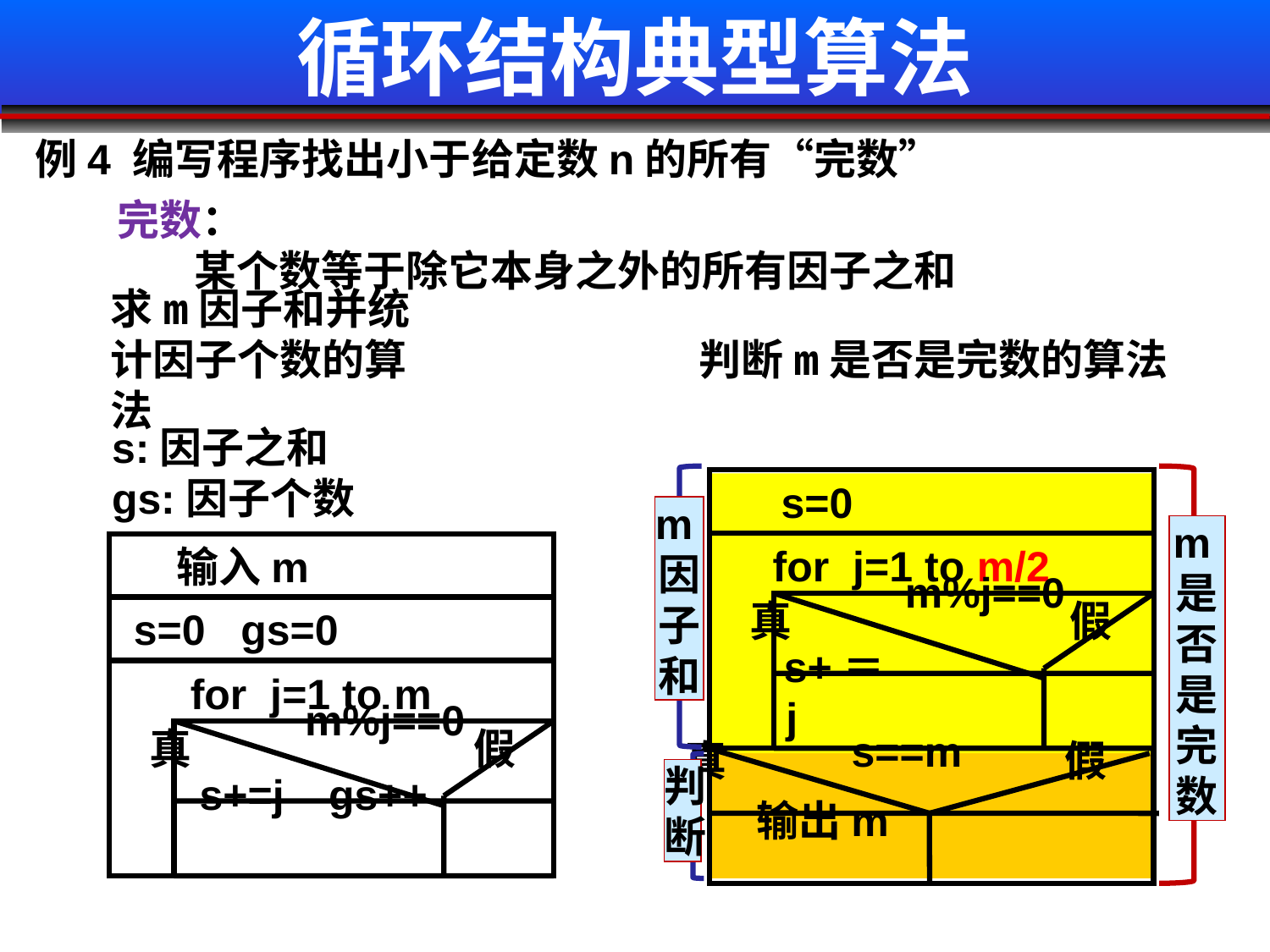

循环结构典型算法

例4 编写程序找出小于给定数n的所有“完数”
完数：
       某个数等于除它本身之外的所有因子之和
求m因子和并统计因子个数的算法
判断m是否是完数的算法
s:因子之和
gs:因子个数

     s=0

m因子和
m是否是完数

for  j=1 to m/2
输入m
m%j==0

 s=0   gs=0
真
假

for  j=1 to m

s+＝j
m%j==0

真
假

s==m

真

假
判断

s+=j
gs++
输出m